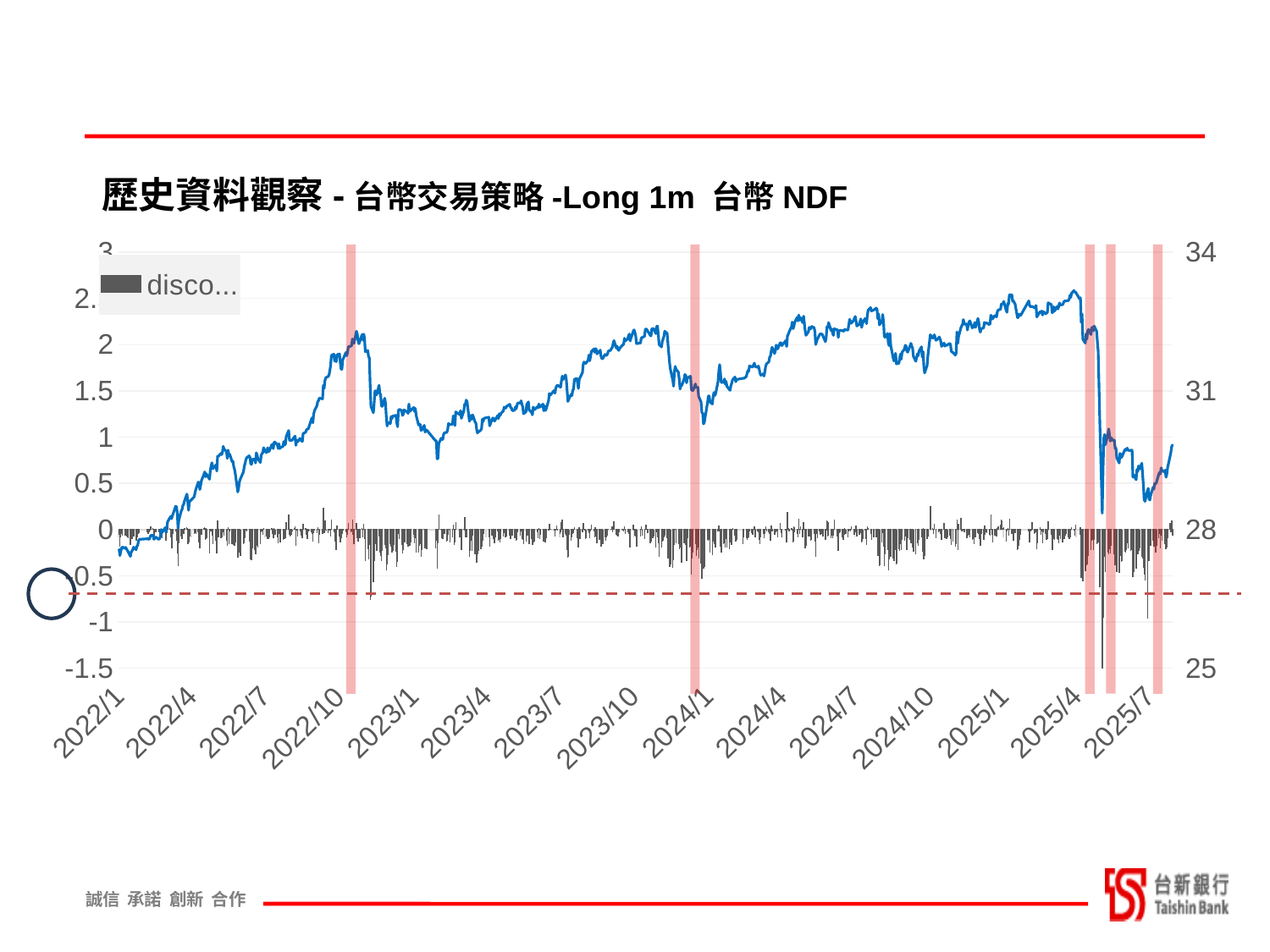

歷史資料觀察-台幣交易策略-Long 1m 台幣NDF

### Chart

| Category | discount | 1m NDF |
|---|---|---|
| 44564 | -0.04899999999999949 | 27.568 |
| 44565 | -0.17999999999999972 | 27.435 |
| 44566 | -0.08399999999999963 | 27.524 |
| 44567 | -0.045000000000001705 | 27.595 |
| 44568 | -0.062000000000001165 | 27.622 |
| 44571 | -0.062000000000001165 | 27.59 |
| 44572 | -0.06299999999999883 | 27.613 |
| 44573 | -0.0730000000000004 | 27.582 |
| 44574 | -0.07800000000000296 | 27.554 |
| 44575 | -0.08699999999999974 | 27.525 |
| 44578 | -0.16499999999999915 | 27.42 |
| 44579 | -0.08399999999999963 | 27.52 |
| 44580 | -0.0990000000000002 | 27.533 |
| 44581 | -0.045000000000001705 | 27.575 |
| 44582 | -0.07199999999999918 | 27.616 |
| 44585 | -0.11700000000000088 | 27.563 |
| 44586 | -0.06299999999999883 | 27.642 |
| 44587 | -0.08099999999999952 | 27.657 |
| 44588 | -0.04400000000000048 | 27.753 |
| 44589 | -0.0329999999999977 | 27.786 |
| 44599 | -0.027999999999998693 | 27.8 |
| 44600 | -0.03999999999999915 | 27.793 |
| 44601 | -0.028000000000002245 | 27.787 |
| 44602 | 0.0009999999999976694 | 27.813 |
| 44603 | 0.027000000000001023 | 27.87 |
| 44606 | 0.009000000000000341 | 27.874 |
| 44607 | -0.09600000000000009 | 27.79 |
| 44608 | -0.08099999999999952 | 27.802 |
| 44609 | -0.028999999999999915 | 27.831 |
| 44610 | -0.028999999999999915 | 27.831 |
| 44613 | -0.028999999999999915 | 27.786 |
| 44614 | -0.07500000000000284 | 27.798 |
| 44615 | -0.03399999999999892 | 27.841 |
| 44616 | -0.022999999999999687 | 27.999 |
| 44617 | -0.0920000000000023 | 27.929 |
| 44621 | 0.018000000000000682 | 28.038 |
| 44622 | -0.11899999999999977 | 27.947 |
| 44623 | -0.03200000000000003 | 28.027 |
| 44624 | 0.05900000000000105 | 28.164 |
| 44627 | 0.009000000000000341 | 28.259 |
| 44628 | -0.07699999999999818 | 28.285 |
| 44629 | -0.20199999999999818 | 28.233 |
| 44630 | -0.0329999999999977 | 28.297 |
| 44631 | -0.04200000000000159 | 28.346 |
| 44634 | -0.015000000000000568 | 28.503 |
| 44635 | -0.11799999999999855 | 28.494 |
| 44636 | -0.2530000000000001 | 28.365 |
| 44637 | -0.3960000000000008 | 28.028 |
| 44638 | -0.142000000000003 | 28.205 |
| 44641 | -0.0710000000000015 | 28.404 |
| 44642 | -0.09499999999999886 | 28.436 |
| 44643 | -0.03200000000000003 | 28.519 |
| 44644 | -0.04100000000000037 | 28.55 |
| 44645 | 0.008000000000002672 | 28.62 |
| 44648 | 0.01600000000000179 | 28.768 |
| 44649 | -0.15500000000000114 | 28.61 |
| 44650 | -0.14399999999999835 | 28.416 |
| 44651 | -0.02400000000000091 | 28.596 |
| 44652 | -0.0730000000000004 | 28.617 |
| 44657 | -0.04200000000000159 | 28.708 |
| 44658 | -0.036999999999999034 | 28.791 |
| 44659 | -0.03999999999999915 | 28.866 |
| 44662 | -0.02500000000000213 | 29.025 |
| 44663 | -0.13100000000000023 | 29.014 |
| 44664 | -0.2010000000000005 | 28.867 |
| 44665 | -0.030999999999998806 | 28.956 |
| 44666 | -0.05700000000000216 | 29.06 |
| 44669 | 0.0070000000000014495 | 29.192 |
| 44670 | 0.01699999999999946 | 29.247 |
| 44671 | -0.10600000000000165 | 29.142 |
| 44672 | 0.010999999999999233 | 29.208 |
| 44673 | -0.08600000000000207 | 29.174 |
| 44676 | -0.2579999999999991 | 29.088 |
| 44677 | -0.012999999999998124 | 29.291 |
| 44678 | -0.012000000000000455 | 29.376 |
| 44679 | -0.06599999999999895 | 29.445 |
| 44680 | -0.1559999999999988 | 29.314 |
| 44684 | -0.11700000000000088 | 29.398 |
| 44685 | -0.25200000000000244 | 29.266 |
| 44686 | 0.08999999999999986 | 29.585 |
| 44687 | -0.07600000000000051 | 29.584 |
| 44690 | -0.08699999999999974 | 29.646 |
| 44691 | -0.08200000000000074 | 29.62 |
| 44692 | -0.026000000000003354 | 29.673 |
| 44693 | -0.022999999999999687 | 29.8 |
| 44694 | -0.062000000000001165 | 29.738 |
| 44697 | -0.11899999999999977 | 29.69 |
| 44698 | -0.1739999999999995 | 29.538 |
| 44699 | 0.01699999999999946 | 29.717 |
| 44700 | -0.15200000000000102 | 29.598 |
| 44701 | -0.01799999999999713 | 29.632 |
| 44704 | -0.14999999999999858 | 29.465 |
| 44705 | -0.125 | 29.48 |
| 44706 | -0.16300000000000026 | 29.361 |
| 44707 | -0.17300000000000182 | 29.301 |
| 44708 | -0.13100000000000023 | 29.204 |
| 44711 | -0.2970000000000006 | 28.814 |
| 44712 | -0.14800000000000324 | 28.897 |
| 44713 | -0.24399999999999977 | 29.026 |
| 44714 | -0.2829999999999977 | 29.085 |
| 44718 | -0.15199999999999747 | 29.248 |
| 44719 | -0.1460000000000008 | 29.36 |
| 44720 | -0.08699999999999974 | 29.43 |
| 44721 | -0.006000000000000227 | 29.506 |
| 44722 | -0.018000000000000682 | 29.554 |
| 44725 | -0.13000000000000256 | 29.595 |
| 44726 | -0.1280000000000001 | 29.567 |
| 44727 | -0.31599999999999895 | 29.424 |
| 44728 | -0.3240000000000016 | 29.409 |
| 44729 | -0.1980000000000004 | 29.522 |
| 44732 | -0.22199999999999775 | 29.518 |
| 44733 | -0.26599999999999824 | 29.44 |
| 44734 | -0.125 | 29.66 |
| 44735 | -0.17099999999999937 | 29.609 |
| 44736 | -0.19099999999999895 | 29.532 |
| 44739 | -0.15000000000000213 | 29.45 |
| 44740 | -0.030000000000001137 | 29.61 |
| 44741 | -0.021000000000000796 | 29.645 |
| 44742 | -0.05600000000000094 | 29.66 |
| 44743 | 0.013999999999999346 | 29.769 |
| 44746 | -0.07399999999999807 | 29.666 |
| 44747 | -0.10000000000000142 | 29.665 |
| 44748 | -0.03500000000000014 | 29.77 |
| 44749 | -0.10000000000000142 | 29.685 |
| 44750 | -0.08200000000000074 | 29.7 |
| 44753 | 0.012999999999998124 | 29.831 |
| 44754 | -0.0470000000000006 | 29.843 |
| 44755 | -0.09299999999999997 | 29.752 |
| 44756 | 0.009000000000000341 | 29.89 |
| 44757 | -0.05600000000000094 | 29.89 |
| 44760 | -0.07600000000000051 | 29.838 |
| 44761 | -0.1479999999999997 | 29.754 |
| 44762 | -0.03900000000000148 | 29.857 |
| 44763 | -0.13800000000000168 | 29.752 |
| 44764 | -0.13799999999999812 | 29.777 |
| 44767 | -0.10999999999999943 | 29.797 |
| 44768 | -0.0070000000000014495 | 29.904 |
| 44769 | -0.0990000000000002 | 29.834 |
| 44770 | -0.08600000000000207 | 29.842 |
| 44771 | 0.0730000000000004 | 30.01 |
| 44774 | 0.16199999999999903 | 30.142 |
| 44775 | -0.054999999999999716 | 29.941 |
| 44776 | -0.06799999999999784 | 29.922 |
| 44777 | -0.05600000000000094 | 29.935 |
| 44778 | -0.02400000000000091 | 29.926 |
| 44781 | 0.012000000000000455 | 30.002 |
| 44782 | 0.03200000000000003 | 30.02 |
| 44783 | -0.1750000000000007 | 29.822 |
| 44784 | -0.005000000000002558 | 29.935 |
| 44785 | -0.07499999999999929 | 29.895 |
| 44788 | -0.01799999999999713 | 29.972 |
| 44789 | -0.06099999999999994 | 29.933 |
| 44790 | -0.05999999999999872 | 29.92 |
| 44791 | -0.08699999999999974 | 29.904 |
| 44792 | 0.05700000000000216 | 30.077 |
| 44795 | 0.010000000000001563 | 30.105 |
| 44796 | -0.0519999999999996 | 30.151 |
| 44797 | -0.09499999999999886 | 30.175 |
| 44798 | -0.02500000000000213 | 30.168 |
| 44799 | -0.007999999999999119 | 30.21 |
| 44802 | -0.022999999999999687 | 30.373 |
| 44803 | -0.04200000000000159 | 30.418 |
| 44804 | -0.125 | 30.31 |
| 44805 | -0.03599999999999781 | 30.495 |
| 44806 | -0.010999999999999233 | 30.569 |
| 44809 | -0.03400000000000247 | 30.676 |
| 44810 | 0.020999999999997243 | 30.766 |
| 44811 | -0.14099999999999824 | 30.786 |
| 44812 | -0.0519999999999996 | 30.843 |
| 44816 | -0.04200000000000159 | 30.828 |
| 44817 | 0.22799999999999798 | 31.118 |
| 44818 | -0.03500000000000014 | 31.053 |
| 44819 | 0.09499999999999886 | 31.22 |
| 44820 | -0.0070000000000014495 | 31.284 |
| 44823 | -0.038000000000000256 | 31.312 |
| 44824 | -0.004000000000001336 | 31.34 |
| 44825 | -0.005000000000002558 | 31.435 |
| 44826 | -0.0730000000000004 | 31.543 |
| 44827 | 0.10200000000000031 | 31.767 |
| 44830 | -0.022999999999999687 | 31.795 |
| 44831 | -0.12599999999999767 | 31.643 |
| 44832 | -0.15600000000000236 | 31.714 |
| 44833 | -0.21399999999999864 | 31.631 |
| 44834 | 0.0400000000000027 | 31.783 |
| 44837 | -0.07000000000000028 | 31.798 |
| 44838 | -0.13700000000000045 | 31.608 |
| 44839 | -0.09299999999999997 | 31.471 |
| 44840 | -0.045000000000001705 | 31.468 |
| 44841 | 0.0010000000000012221 | 31.669 |
| 44845 | -0.021999999999998465 | 31.832 |
| 44846 | -0.07899999999999707 | 31.76 |
| 44847 | -0.053999999999998494 | 31.835 |
| 44848 | 0.07000000000000028 | 31.954 |
| 44851 | -0.028999999999999915 | 31.968 |
| 44852 | -0.013999999999999346 | 31.98 |
| 44853 | 0.10099999999999909 | 32.123 |
| 44854 | -0.0519999999999996 | 32.055 |
| 44855 | -0.15800000000000125 | 32.03 |
| 44858 | 0.06300000000000239 | 32.289 |
| 44859 | -0.08900000000000574 | 32.23 |
| 44860 | -0.12199999999999989 | 32.093 |
| 44861 | -0.06499999999999773 | 32.02 |
| 44862 | -0.08699999999999619 | 32.06 |
| 44865 | 0.009000000000000341 | 32.219 |
| 44866 | -0.0800000000000054 | 32.099 |
| 44867 | 0.05799999999999983 | 32.228 |
| 44868 | -0.09999999999999432 | 32.145 |
| 44869 | -0.3359999999999985 | 31.848 |
| 44872 | -0.21000000000000085 | 31.872 |
| 44873 | -0.3169999999999966 | 31.745 |
| 44874 | -0.16199999999999903 | 31.713 |
| 44875 | -0.7560000000000002 | 31.134 |
| 44876 | -0.7219999999999978 | 30.664 |
| 44879 | -0.5679999999999978 | 30.527 |
| 44880 | -0.33300000000000196 | 30.752 |
| 44881 | -0.08999999999999986 | 31.0 |
| 44882 | -0.14999999999999858 | 30.995 |
| 44883 | -0.23100000000000165 | 30.915 |
| 44886 | -0.07399999999999807 | 31.12 |
| 44887 | -0.24899999999999878 | 30.946 |
| 44888 | -0.2849999999999966 | 30.92 |
| 44889 | -0.3360000000000021 | 30.674 |
| 44890 | -0.22300000000000253 | 30.665 |
| 44893 | -0.1609999999999978 | 30.841 |
| 44894 | -0.19599999999999795 | 30.739 |
| 44895 | -0.44099999999999895 | 30.446 |
| 44896 | -0.3769999999999989 | 30.239 |
| 44897 | -0.2699999999999996 | 30.315 |
| 44900 | -0.14999999999999858 | 30.295 |
| 44901 | -0.18499999999999872 | 30.445 |
| 44902 | -0.24600000000000222 | 30.4 |
| 44903 | -0.23000000000000043 | 30.455 |
| 44904 | -0.16400000000000148 | 30.458 |
| 44907 | -0.23699999999999832 | 30.471 |
| 44908 | -0.3999999999999986 | 30.308 |
| 44909 | -0.3460000000000001 | 30.224 |
| 44910 | -0.04499999999999815 | 30.576 |
| 44911 | -0.0990000000000002 | 30.601 |
| 44914 | -0.16199999999999903 | 30.574 |
| 44915 | -0.25 | 30.47 |
| 44916 | -0.21999999999999886 | 30.489 |
| 44917 | -0.08100000000000307 | 30.589 |
| 44918 | -0.13700000000000045 | 30.575 |
| 44921 | -0.1579999999999977 | 30.542 |
| 44922 | -0.17799999999999727 | 30.513 |
| 44923 | 0.0030000000000001137 | 30.714 |
| 44924 | -0.1720000000000006 | 30.554 |
| 44925 | -0.1319999999999979 | 30.573 |
| 44929 | -0.04900000000000304 | 30.641 |
| 44930 | -0.1479999999999997 | 30.556 |
| 44931 | -0.08999999999999986 | 30.62 |
| 44932 | -0.245000000000001 | 30.465 |
| 44935 | -0.24900000000000233 | 30.261 |
| 44936 | -0.1739999999999995 | 30.276 |
| 44937 | -0.15200000000000102 | 30.276 |
| 44938 | -0.2950000000000017 | 30.145 |
| 44939 | -0.2220000000000013 | 30.156 |
| 44942 | 0.0 | 30.255 |
| 44943 | -0.1980000000000004 | 30.11 |
| 44944 | -0.19000000000000128 | 30.131 |
| 44945 | -0.21000000000000085 | 30.154 |
| 44956 | -0.1999999999999993 | 29.92 |
| 44957 | -0.11799999999999855 | 29.917 |
| 44958 | -0.41499999999999915 | 29.53 |
| 44959 | -0.14399999999999835 | 29.536 |
| 44960 | 0.16199999999999903 | 29.862 |
| 44963 | 0.0 | 29.976 |
| 44964 | -0.08500000000000085 | 29.95 |
| 44965 | -0.09700000000000131 | 29.948 |
| 44966 | 0.0 | 30.061 |
| 44967 | -0.04199999999999804 | 30.091 |
| 44970 | -0.12400000000000233 | 30.104 |
| 44971 | -0.054999999999999716 | 30.158 |
| 44972 | 0.0 | 30.296 |
| 44973 | 0.0 | 30.266 |
| 44974 | -0.13500000000000156 | 30.269 |
| 44977 | -0.08399999999999963 | 30.281 |
| 44978 | 0.045000000000001705 | 30.46 |
| 44979 | -0.16499999999999915 | 30.335 |
| 44980 | -0.13600000000000279 | 30.249 |
| 44981 | 0.07700000000000173 | 30.545 |
| 44986 | -0.08399999999999963 | 30.486 |
| 44987 | -0.05799999999999983 | 30.573 |
| 44988 | -0.22100000000000009 | 30.406 |
| 44991 | -0.0019999999999988916 | 30.565 |
| 44992 | 0.13100000000000023 | 30.706 |
| 44993 | -0.08300000000000196 | 30.703 |
| 44994 | -0.00999999999999801 | 30.8 |
| 44995 | -0.08099999999999952 | 30.767 |
| 44998 | -0.2920000000000016 | 30.343 |
| 44999 | -0.2259999999999991 | 30.392 |
| 45000 | -0.12100000000000222 | 30.47 |
| 45001 | -0.2259999999999991 | 30.389 |
| 45002 | -0.06400000000000006 | 30.479 |
| 45005 | -0.2680000000000007 | 30.325 |
| 45006 | -0.2410000000000032 | 30.304 |
| 45007 | -0.3550000000000004 | 30.163 |
| 45008 | -0.26500000000000057 | 30.09 |
| 45009 | -0.2240000000000002 | 30.111 |
| 45012 | -0.20899999999999963 | 30.151 |
| 45013 | -0.18599999999999994 | 30.182 |
| 45014 | -0.06599999999999895 | 30.387 |
| 45015 | -0.11499999999999844 | 30.332 |
| 45016 | -0.03999999999999915 | 30.407 |
| 45022 | -0.08099999999999952 | 30.431 |
| 45023 | -0.18400000000000105 | 30.244 |
| 45026 | -0.062000000000001165 | 30.378 |
| 45027 | -0.053999999999998494 | 30.414 |
| 45028 | -0.10099999999999909 | 30.402 |
| 45029 | -0.14000000000000057 | 30.345 |
| 45030 | -0.08399999999999963 | 30.372 |
| 45033 | -0.01899999999999835 | 30.466 |
| 45034 | -0.11599999999999966 | 30.399 |
| 45035 | -0.05799999999999983 | 30.503 |
| 45036 | -0.13899999999999935 | 30.466 |
| 45037 | -0.10099999999999909 | 30.512 |
| 45040 | -0.07499999999999929 | 30.565 |
| 45041 | -0.03200000000000003 | 30.648 |
| 45042 | -0.08399999999999963 | 30.637 |
| 45043 | -0.07599999999999696 | 30.629 |
| 45044 | -0.07399999999999807 | 30.666 |
| 45048 | -0.06499999999999773 | 30.71 |
| 45049 | -0.09799999999999898 | 30.642 |
| 45050 | -0.030999999999998806 | 30.635 |
| 45051 | -0.05900000000000105 | 30.572 |
| 45054 | -0.09199999999999875 | 30.581 |
| 45055 | -0.03500000000000014 | 30.655 |
| 45056 | -0.11299999999999955 | 30.611 |
| 45057 | -0.027000000000001023 | 30.698 |
| 45058 | 0.0 | 30.74 |
| 45061 | -0.06400000000000006 | 30.738 |
| 45062 | -0.013999999999999346 | 30.785 |
| 45063 | -0.0990000000000002 | 30.713 |
| 45064 | -0.10800000000000054 | 30.653 |
| 45065 | -0.15800000000000125 | 30.505 |
| 45068 | -0.12899999999999778 | 30.547 |
| 45069 | -0.0400000000000027 | 30.705 |
| 45070 | -0.06099999999999994 | 30.732 |
| 45071 | -0.012999999999998124 | 30.762 |
| 45072 | -0.1529999999999987 | 30.584 |
| 45075 | -0.09600000000000009 | 30.538 |
| 45076 | -0.16300000000000026 | 30.482 |
| 45077 | -0.09600000000000009 | 30.65 |
| 45078 | -0.13299999999999912 | 30.599 |
| 45079 | -0.05699999999999861 | 30.597 |
| 45082 | -0.02699999999999747 | 30.655 |
| 45083 | -0.08900000000000219 | 30.633 |
| 45084 | 0.012000000000000455 | 30.715 |
| 45085 | -0.10200000000000031 | 30.648 |
| 45086 | -0.054999999999999716 | 30.657 |
| 45089 | -0.028999999999999915 | 30.713 |
| 45090 | -0.129999999999999 | 30.57 |
| 45091 | -0.03599999999999781 | 30.675 |
| 45092 | -0.13500000000000156 | 30.575 |
| 45093 | -0.09100000000000108 | 30.607 |
| 45096 | -0.008000000000002672 | 30.787 |
| 45097 | 0.053999999999998494 | 30.944 |
| 45098 | 0.0 | 30.904 |
| 45103 | 0.0019999999999988916 | 31.009 |
| 45104 | -0.06700000000000017 | 30.95 |
| 45105 | -0.0010000000000012221 | 31.063 |
| 45106 | 0.04100000000000037 | 31.103 |
| 45107 | -0.009000000000000341 | 31.126 |
| 45110 | -0.03900000000000148 | 31.089 |
| 45111 | -0.028999999999999915 | 31.081 |
| 45112 | 0.07400000000000162 | 31.219 |
| 45113 | 0.10100000000000264 | 31.321 |
| 45114 | -0.08200000000000074 | 31.247 |
| 45117 | -0.03999999999999915 | 31.344 |
| 45118 | -0.06500000000000128 | 31.247 |
| 45119 | -0.21300000000000097 | 31.015 |
| 45120 | -0.2989999999999995 | 30.771 |
| 45121 | -0.05900000000000105 | 30.819 |
| 45124 | -0.1180000000000021 | 30.927 |
| 45125 | -0.08200000000000074 | 30.898 |
| 45126 | -0.04200000000000159 | 31.016 |
| 45127 | -0.03200000000000003 | 31.037 |
| 45128 | 0.01699999999999946 | 31.252 |
| 45131 | -0.08600000000000207 | 31.266 |
| 45132 | -0.125 | 31.178 |
| 45133 | -0.19200000000000017 | 31.05 |
| 45134 | 0.019999999999999574 | 31.25 |
| 45135 | -0.09999999999999787 | 31.286 |
| 45138 | -0.02400000000000091 | 31.396 |
| 45139 | 0.06400000000000006 | 31.576 |
| 45140 | -0.0009999999999976694 | 31.623 |
| 45142 | -0.09700000000000131 | 31.593 |
| 45145 | -0.008000000000002672 | 31.662 |
| 45146 | -0.03500000000000014 | 31.775 |
| 45147 | -0.08500000000000085 | 31.651 |
| 45148 | -0.021000000000000796 | 31.741 |
| 45149 | 0.05100000000000193 | 31.849 |
| 45152 | -0.019999999999999574 | 31.904 |
| 45153 | -0.08400000000000318 | 31.836 |
| 45154 | 0.022999999999999687 | 31.913 |
| 45155 | -0.07199999999999918 | 31.902 |
| 45156 | -0.14199999999999946 | 31.8 |
| 45159 | -0.10500000000000043 | 31.858 |
| 45160 | -0.055999999999997385 | 31.882 |
| 45161 | -0.1769999999999996 | 31.748 |
| 45162 | -0.07599999999999696 | 31.699 |
| 45163 | -0.15500000000000114 | 31.695 |
| 45166 | -0.08399999999999963 | 31.789 |
| 45167 | -0.11700000000000088 | 31.766 |
| 45168 | -0.08300000000000196 | 31.773 |
| 45169 | -0.0589999999999975 | 31.795 |
| 45170 | 0.0 | 31.86 |
| 45173 | 0.0 | 31.88 |
| 45174 | 0.02500000000000213 | 31.919 |
| 45175 | -0.027000000000001023 | 31.939 |
| 45176 | 0.03200000000000003 | 32.027 |
| 45177 | 0.08300000000000551 | 32.087 |
| 45180 | -0.054999999999999716 | 31.925 |
| 45181 | -0.06499999999999773 | 31.966 |
| 45182 | -0.07499999999999929 | 31.893 |
| 45183 | -0.022999999999999687 | 31.875 |
| 45184 | 0.0 | 31.918 |
| 45187 | 0.0 | 31.978 |
| 45188 | -0.0009999999999976694 | 31.995 |
| 45189 | -0.015000000000000568 | 32.006 |
| 45190 | 0.027000000000001023 | 32.138 |
| 45191 | -0.045999999999999375 | 32.08 |
| 45194 | -0.025000000000005684 | 32.123 |
| 45195 | -0.03900000000000148 | 32.189 |
| 45196 | -0.011000000000002785 | 32.229 |
| 45197 | -0.1880000000000024 | 32.08 |
| 45201 | 0.0519999999999996 | 32.289 |
| 45202 | -0.006000000000000227 | 32.319 |
| 45203 | -0.06099999999999994 | 32.264 |
| 45204 | -0.06899999999999551 | 32.191 |
| 45205 | -0.1839999999999975 | 32.023 |
| 45210 | -0.07000000000000028 | 32.038 |
| 45211 | 0.03300000000000125 | 32.151 |
| 45212 | -0.0660000000000025 | 32.153 |
| 45215 | -0.09800000000000608 | 32.181 |
| 45216 | 0.03499999999999659 | 32.33 |
| 45217 | 0.0519999999999996 | 32.342 |
| 45218 | -0.0009999999999976694 | 32.322 |
| 45219 | -0.030999999999998806 | 32.289 |
| 45222 | -0.1419999999999959 | 32.206 |
| 45223 | -0.12700000000000244 | 32.189 |
| 45224 | 0.003999999999997783 | 32.345 |
| 45225 | -0.08599999999999852 | 32.344 |
| 45226 | -0.07399999999999807 | 32.351 |
| 45229 | -0.1869999999999976 | 32.238 |
| 45230 | -0.02499999999999858 | 32.394 |
| 45231 | -0.08299999999999841 | 32.4 |
| 45232 | -0.14099999999999824 | 32.22 |
| 45233 | -0.28999999999999915 | 32.005 |
| 45236 | -0.1930000000000014 | 31.95 |
| 45237 | -0.12399999999999523 | 32.072 |
| 45238 | -0.12099999999999511 | 32.127 |
| 45239 | -0.07800000000000296 | 32.18 |
| 45240 | -0.06199999999999761 | 32.29 |
| 45243 | -0.08900000000000574 | 32.242 |
| 45244 | -0.30999999999999517 | 32.02 |
| 45245 | -0.29199999999999804 | 31.803 |
| 45246 | -0.402000000000001 | 31.603 |
| 45247 | -0.38200000000000145 | 31.468 |
| 45250 | -0.4139999999999979 | 31.23 |
| 45251 | -0.3299999999999983 | 31.1 |
| 45252 | -0.1609999999999978 | 31.425 |
| 45253 | 0.0 | 31.528 |
| 45254 | -0.1460000000000008 | 31.464 |
| 45257 | -0.1509999999999998 | 31.404 |
| 45258 | -0.21000000000000085 | 31.25 |
| 45259 | -0.19399999999999906 | 31.039 |
| 45260 | -0.129999999999999 | 31.12 |
| 45261 | -0.35300000000000153 | 31.112 |
| 45264 | -0.14000000000000057 | 31.256 |
| 45265 | -0.12400000000000233 | 31.354 |
| 45266 | -0.15899999999999892 | 31.335 |
| 45267 | -0.3410000000000011 | 31.174 |
| 45268 | -0.08799999999999741 | 31.277 |
| 45271 | -0.18900000000000006 | 31.311 |
| 45272 | -0.1769999999999996 | 31.315 |
| 45273 | -0.4819999999999993 | 31.03 |
| 45274 | -0.30600000000000094 | 31.009 |
| 45275 | -0.24399999999999977 | 31.006 |
| 45278 | -0.15200000000000102 | 31.15 |
| 45279 | -0.28200000000000003 | 31.07 |
| 45280 | -0.21600000000000108 | 31.079 |
| 45281 | -0.19200000000000017 | 31.078 |
| 45282 | -0.3099999999999987 | 30.881 |
| 45285 | -0.3619999999999983 | 30.762 |
| 45286 | -0.5259999999999998 | 30.528 |
| 45287 | -0.33699999999999974 | 30.523 |
| 45288 | -0.41499999999999915 | 30.285 |
| 45289 | -0.3999999999999986 | 30.315 |
| 45293 | -0.10900000000000176 | 30.749 |
| 45294 | -0.12100000000000222 | 30.886 |
| 45295 | -0.11199999999999832 | 30.89 |
| 45296 | -0.245000000000001 | 30.761 |
| 45299 | -0.27199999999999847 | 30.716 |
| 45300 | -0.12399999999999878 | 30.89 |
| 45301 | -0.1529999999999987 | 30.965 |
| 45302 | -0.1910000000000025 | 30.9 |
| 45303 | -0.18700000000000117 | 30.936 |
| 45306 | -0.021000000000000796 | 31.194 |
| 45307 | 0.04100000000000037 | 31.433 |
| 45308 | -0.020999999999997243 | 31.568 |
| 45309 | -0.18400000000000105 | 31.387 |
| 45310 | -0.2480000000000011 | 31.182 |
| 45313 | -0.15200000000000102 | 31.183 |
| 45314 | -0.06500000000000128 | 31.258 |
| 45315 | -0.19299999999999784 | 31.143 |
| 45316 | -0.09499999999999886 | 31.206 |
| 45317 | -0.19000000000000128 | 31.099 |
| 45320 | -0.20400000000000063 | 31.03 |
| 45321 | -0.13299999999999912 | 31.012 |
| 45322 | -0.16199999999999903 | 31.123 |
| 45323 | -0.1609999999999978 | 31.164 |
| 45324 | 0.009000000000000341 | 31.239 |
| 45327 | -0.06599999999999895 | 31.299 |
| 45328 | -0.12900000000000134 | 31.197 |
| 45329 | -0.10800000000000054 | 31.247 |
| 45337 | -0.15300000000000225 | 31.272 |
| 45338 | -0.07900000000000063 | 31.271 |
| 45341 | -0.08899999999999864 | 31.306 |
| 45342 | -0.11200000000000188 | 31.38 |
| 45343 | -0.0849999999999973 | 31.44 |
| 45344 | -0.08399999999999963 | 31.422 |
| 45345 | -0.012999999999998124 | 31.542 |
| 45348 | -0.030999999999998806 | 31.517 |
| 45349 | -0.05100000000000193 | 31.519 |
| 45351 | 0.02500000000000213 | 31.6 |
| 45352 | -0.07900000000000063 | 31.527 |
| 45355 | -0.012000000000000455 | 31.509 |
| 45356 | -0.0259999999999998 | 31.539 |
| 45357 | -0.1039999999999992 | 31.471 |
| 45358 | -0.15200000000000102 | 31.383 |
| 45359 | -0.08100000000000307 | 31.339 |
| 45362 | -0.0470000000000006 | 31.367 |
| 45363 | -0.09099999999999753 | 31.321 |
| 45364 | -0.045000000000001705 | 31.415 |
| 45365 | 0.030999999999998806 | 31.528 |
| 45366 | -0.012000000000000455 | 31.581 |
| 45369 | -0.028999999999999915 | 31.63 |
| 45370 | -0.038999999999997925 | 31.733 |
| 45371 | -0.11499999999999844 | 31.753 |
| 45372 | 0.03500000000000014 | 31.866 |
| 45373 | -0.013999999999999346 | 31.944 |
| 45376 | -0.054999999999999716 | 31.807 |
| 45377 | -0.03300000000000125 | 31.863 |
| 45378 | -0.009000000000000341 | 31.989 |
| 45379 | -0.015000000000000568 | 31.97 |
| 45380 | -0.08099999999999952 | 31.909 |
| 45383 | 0.06199999999999761 | 32.04 |
| 45384 | -0.03399999999999892 | 32.042 |
| 45385 | -0.07699999999999818 | 31.979 |
| 45390 | -0.006999999999997897 | 32.088 |
| 45391 | -0.13799999999999812 | 31.96 |
| 45392 | 0.1840000000000046 | 32.191 |
| 45393 | 0.00999999999999801 | 32.221 |
| 45394 | -0.020000000000003126 | 32.272 |
| 45397 | 0.007999999999995566 | 32.385 |
| 45398 | -0.0030000000000001137 | 32.487 |
| 45399 | -0.13400000000000034 | 32.344 |
| 45400 | 0.02499999999999858 | 32.4 |
| 45401 | -0.027000000000001023 | 32.485 |
| 45404 | -0.04800000000000182 | 32.588 |
| 45405 | -0.07900000000000063 | 32.514 |
| 45406 | 0.11399999999999721 | 32.641 |
| 45407 | -0.047999999999994714 | 32.529 |
| 45408 | 0.02599999999999625 | 32.586 |
| 45411 | -0.08200000000000074 | 32.474 |
| 45412 | 0.07499999999999574 | 32.617 |
| 45414 | -0.20000000000000284 | 32.296 |
| 45415 | -0.1739999999999995 | 32.202 |
| 45418 | -0.06700000000000017 | 32.28 |
| 45419 | 0.005000000000002558 | 32.375 |
| 45420 | -0.06700000000000017 | 32.341 |
| 45421 | -0.11399999999999721 | 32.343 |
| 45422 | -0.018000000000000682 | 32.394 |
| 45425 | -0.04299999999999926 | 32.368 |
| 45426 | -0.13000000000000256 | 32.285 |
| 45427 | -0.29399999999999693 | 32.002 |
| 45428 | -0.03999999999999915 | 32.06 |
| 45429 | -0.08900000000000574 | 32.117 |
| 45432 | -0.015000000000000568 | 32.221 |
| 45433 | -0.054999999999999716 | 32.235 |
| 45434 | -0.04800000000000182 | 32.227 |
| 45435 | -0.0030000000000001137 | 32.229 |
| 45436 | -0.07200000000000273 | 32.186 |
| 45439 | -0.11199999999999477 | 32.063 |
| 45440 | -0.008000000000002672 | 32.16 |
| 45441 | 0.09100000000000108 | 32.388 |
| 45442 | -0.07099999999999795 | 32.369 |
| 45443 | 0.07399999999999807 | 32.476 |
| 45446 | -0.09199999999999875 | 32.304 |
| 45447 | -0.0589999999999975 | 32.335 |
| 45448 | -0.09300000000000352 | 32.244 |
| 45449 | -0.05999999999999517 | 32.2 |
| 45450 | 0.09900000000000375 | 32.343 |
| 45454 | -0.07399999999999807 | 32.32 |
| 45455 | -0.23100000000000165 | 32.155 |
| 45456 | -0.03300000000000125 | 32.297 |
| 45457 | -0.029000000000003467 | 32.311 |
| 45460 | -0.0799999999999983 | 32.304 |
| 45461 | -0.10500000000000398 | 32.291 |
| 45462 | -0.054999999999999716 | 32.297 |
| 45463 | 0.00999999999999801 | 32.33 |
| 45464 | -0.04700000000000415 | 32.321 |
| 45467 | -0.07900000000000063 | 32.316 |
| 45468 | -0.014000000000002899 | 32.428 |
| 45469 | -0.0049999999999954525 | 32.548 |
| 45470 | -0.01899999999999835 | 32.511 |
| 45471 | 0.03200000000000358 | 32.462 |
| 45474 | -0.021999999999998465 | 32.523 |
| 45475 | -0.05299999999999727 | 32.572 |
| 45476 | -0.021999999999998465 | 32.61 |
| 45477 | 0.03999999999999915 | 32.51 |
| 45478 | -0.07099999999999795 | 32.404 |
| 45481 | -0.0519999999999996 | 32.44 |
| 45482 | -0.03300000000000125 | 32.507 |
| 45483 | -0.028999999999996362 | 32.557 |
| 45484 | -0.13300000000000267 | 32.372 |
| 45485 | -0.10000000000000142 | 32.461 |
| 45488 | -0.006999999999997897 | 32.564 |
| 45489 | -0.09700000000000131 | 32.527 |
| 45490 | -0.1629999999999967 | 32.453 |
| 45491 | 0.03399999999999892 | 32.637 |
| 45492 | 0.015000000000000568 | 32.745 |
| 45495 | -0.045000000000001705 | 32.803 |
| 45496 | -0.10900000000000176 | 32.729 |
| 45499 | -0.0799999999999983 | 32.75 |
| 45502 | -0.07900000000000063 | 32.791 |
| 45503 | -0.08399999999999608 | 32.761 |
| 45504 | -0.27899999999999636 | 32.557 |
| 45505 | -0.10000000000000142 | 32.662 |
| 45506 | -0.3890000000000029 | 32.428 |
| 45509 | -0.1390000000000029 | 32.5 |
| 45510 | -0.036999999999999034 | 32.651 |
| 45511 | -0.18099999999999739 | 32.5 |
| 45512 | -0.39000000000000057 | 32.185 |
| 45513 | -0.26599999999999824 | 32.158 |
| 45516 | -0.21999999999999886 | 32.24 |
| 45517 | -0.4399999999999977 | 32.03 |
| 45518 | -0.31400000000000006 | 31.978 |
| 45519 | -0.041999999999994486 | 32.243 |
| 45520 | -0.2890000000000015 | 31.981 |
| 45523 | -0.31299999999999883 | 31.709 |
| 45524 | -0.33200000000000074 | 31.648 |
| 45525 | -0.2220000000000013 | 31.698 |
| 45526 | -0.1479999999999997 | 31.812 |
| 45527 | -0.37099999999999866 | 31.585 |
| 45530 | -0.21000000000000085 | 31.595 |
| 45531 | -0.23100000000000165 | 31.694 |
| 45532 | -0.15399999999999991 | 31.796 |
| 45533 | -0.2170000000000023 | 31.685 |
| 45534 | -0.10600000000000165 | 31.834 |
| 45537 | -0.11500000000000199 | 31.905 |
| 45538 | -0.07499999999999929 | 31.987 |
| 45539 | -0.21999999999999886 | 31.967 |
| 45540 | -0.21599999999999753 | 31.855 |
| 45541 | -0.08799999999999741 | 31.838 |
| 45544 | -0.1109999999999971 | 31.978 |
| 45545 | -0.14399999999999835 | 32.029 |
| 45546 | -0.1419999999999959 | 31.963 |
| 45547 | -0.19400000000000261 | 31.933 |
| 45548 | -0.23900000000000077 | 31.753 |
| 45551 | -0.25900000000000034 | 31.641 |
| 45553 | -0.1410000000000018 | 31.799 |
| 45554 | -0.1700000000000017 | 31.761 |
| 45555 | -0.1039999999999992 | 31.858 |
| 45558 | -0.08000000000000185 | 31.953 |
| 45559 | -0.23700000000000188 | 31.729 |
| 45560 | 0.014000000000002899 | 31.85 |
| 45561 | -0.31700000000000017 | 31.528 |
| 45562 | -0.28100000000000236 | 31.389 |
| 45565 | -0.10299999999999798 | 31.547 |
| 45566 | -0.07499999999999929 | 31.761 |
| 45569 | 0.25 | 32.213 |
| 45572 | 0.00999999999999801 | 32.14 |
| 45573 | -0.045000000000001705 | 32.175 |
| 45574 | 0.054000000000002046 | 32.214 |
| 45576 | -0.08699999999999619 | 32.093 |
| 45579 | -0.030000000000001137 | 32.134 |
| 45580 | -0.012000000000000455 | 32.166 |
| 45581 | -0.047999999999994714 | 32.127 |
| 45582 | -0.08899999999999864 | 32.07 |
| 45583 | -0.10699999999999932 | 31.963 |
| 45586 | 0.06899999999999906 | 32.034 |
| 45587 | -0.09100000000000108 | 31.967 |
| 45588 | -0.09100000000000463 | 31.993 |
| 45589 | -0.09700000000000131 | 31.985 |
| 45590 | -0.08099999999999952 | 31.99 |
| 45593 | -0.060000000000002274 | 32.028 |
| 45594 | -0.09499999999999886 | 32.005 |
| 45595 | -0.16499999999999915 | 31.853 |
| 45597 | -0.1280000000000001 | 31.83 |
| 45600 | -0.18500000000000227 | 31.775 |
| 45601 | -0.15500000000000114 | 31.813 |
| 45602 | 0.1010000000000062 | 32.276 |
| 45603 | -0.21300000000000097 | 32.027 |
| 45604 | 0.05999999999999517 | 32.175 |
| 45607 | 0.11899999999999977 | 32.37 |
| 45608 | -0.015999999999998238 | 32.409 |
| 45609 | -0.009000000000000341 | 32.441 |
| 45610 | -0.0030000000000001137 | 32.543 |
| 45611 | -0.02400000000000091 | 32.442 |
| 45614 | -0.08500000000000085 | 32.446 |
| 45615 | -0.0899999999999963 | 32.316 |
| 45616 | -0.06099999999999994 | 32.433 |
| 45617 | -0.054999999999999716 | 32.49 |
| 45618 | -0.07699999999999818 | 32.515 |
| 45621 | -0.10700000000000642 | 32.361 |
| 45622 | -0.09499999999999886 | 32.414 |
| 45623 | -0.15200000000000102 | 32.381 |
| 45624 | -0.044000000000004036 | 32.477 |
| 45625 | -0.08400000000000318 | 32.373 |
| 45628 | -0.030999999999998806 | 32.567 |
| 45629 | -0.046999999999997044 | 32.487 |
| 45630 | -0.10199999999999676 | 32.328 |
| 45631 | -0.16799999999999926 | 32.27 |
| 45632 | -0.04800000000000182 | 32.347 |
| 45635 | -0.10999999999999943 | 32.36 |
| 45636 | 0.03999999999999915 | 32.48 |
| 45637 | -0.05099999999999483 | 32.459 |
| 45638 | -0.02400000000000091 | 32.464 |
| 45639 | -0.03800000000000381 | 32.47 |
| 45642 | -0.05100000000000193 | 32.434 |
| 45643 | -0.06200000000000472 | 32.452 |
| 45644 | 0.15399999999999636 | 32.635 |
| 45645 | -0.04999999999999716 | 32.618 |
| 45646 | -0.13500000000000512 | 32.556 |
| 45649 | -0.059000000000004604 | 32.629 |
| 45650 | -0.045999999999999375 | 32.624 |
| 45651 | -0.06900000000000261 | 32.599 |
| 45652 | 0.00999999999999801 | 32.705 |
| 45653 | 0.030999999999998806 | 32.749 |
| 45656 | 0.04700000000000415 | 32.764 |
| 45657 | 0.10199999999999676 | 32.882 |
| 45659 | 0.012000000000000455 | 32.88 |
| 45660 | 0.020000000000003126 | 32.936 |
| 45663 | -0.12199999999999989 | 32.74 |
| 45664 | -0.021000000000000796 | 32.701 |
| 45665 | 0.009000000000000341 | 32.891 |
| 45666 | -0.06400000000000006 | 32.876 |
| 45667 | 0.11500000000000199 | 33.079 |
| 45670 | -0.03999999999999915 | 33.078 |
| 45671 | -0.03300000000000125 | 32.937 |
| 45672 | -0.11400000000000432 | 32.946 |
| 45673 | -0.01899999999999835 | 32.909 |
| 45674 | -0.036999999999999034 | 32.884 |
| 45677 | -0.21399999999999864 | 32.586 |
| 45678 | -0.17999999999999972 | 32.585 |
| 45679 | -0.11500000000000199 | 32.658 |
| 45680 | -0.1109999999999971 | 32.654 |
| 45681 | -0.04899999999999949 | 32.633 |
| 45691 | -0.021000000000000796 | 32.947 |
| 45692 | -0.13799999999999812 | 32.847 |
| 45693 | -0.015000000000000568 | 32.823 |
| 45694 | -0.0040000000000048885 | 32.821 |
| 45695 | 0.07200000000000273 | 32.826 |
| 45698 | -0.03999999999999915 | 32.798 |
| 45699 | -0.026000000000003354 | 32.809 |
| 45700 | -0.012999999999998124 | 32.847 |
| 45701 | -0.20400000000000063 | 32.598 |
| 45702 | -0.14100000000000534 | 32.629 |
| 45705 | 0.017000000000003013 | 32.712 |
| 45706 | -0.055999999999997385 | 32.709 |
| 45707 | -0.021000000000000796 | 32.726 |
| 45708 | -0.1490000000000009 | 32.641 |
| 45709 | -0.02599999999999625 | 32.715 |
| 45712 | -0.04299999999999926 | 32.667 |
| 45713 | -0.10699999999999932 | 32.688 |
| 45714 | -0.09700000000000131 | 32.693 |
| 45715 | 0.08400000000000318 | 32.904 |
| 45719 | -0.05000000000000426 | 32.867 |
| 45720 | -0.2219999999999942 | 32.691 |
| 45721 | -0.10699999999999932 | 32.708 |
| 45722 | -0.035000000000003695 | 32.818 |
| 45723 | -0.10600000000000165 | 32.727 |
| 45726 | -0.09600000000000364 | 32.824 |
| 45727 | -0.11200000000000188 | 32.772 |
| 45728 | -0.14700000000000557 | 32.815 |
| 45729 | -0.0589999999999975 | 32.902 |
| 45730 | -0.09499999999999886 | 32.859 |
| 45733 | -0.1319999999999979 | 32.866 |
| 45734 | -0.09299999999999642 | 32.904 |
| 45735 | -0.09700000000000131 | 32.945 |
| 45736 | -0.06400000000000006 | 32.942 |
| 45737 | -0.04299999999999926 | 32.945 |
| 45740 | -0.08399999999999608 | 32.953 |
| 45741 | -0.10300000000000153 | 32.982 |
| 45742 | -0.026999999999993918 | 33.069 |
| 45743 | -0.08200000000000074 | 33.021 |
| 45744 | 0.015999999999998238 | 33.111 |
| 45747 | -0.011000000000002785 | 33.171 |
| 45748 | -0.06199999999999761 | 33.133 |
| 45749 | 0.04899999999999949 | 33.137 |
| 45754 | -0.05700000000000216 | 32.989 |
| 45755 | 0.015999999999998238 | 33.015 |
| 45756 | -0.5240000000000009 | 32.478 |
| 45757 | -0.19299999999999784 | 32.662 |
| 45758 | -0.556999999999995 | 32.118 |
| 45761 | -0.4469999999999956 | 32.033 |
| 45762 | -0.26899999999999835 | 32.231 |
| 45763 | -0.3780000000000001 | 32.122 |
| 45764 | -0.2260000000000062 | 32.297 |
| 45765 | -0.27899999999999636 | 32.329 |
| 45768 | -0.2190000000000012 | 32.219 |
| 45769 | -0.11500000000000199 | 32.37 |
| 45770 | -0.10499999999999687 | 32.372 |
| 45771 | -0.22100000000000364 | 32.3 |
| 45772 | -0.11200000000000188 | 32.403 |
| 45775 | -0.15700000000000358 | 32.291 |
| 45776 | -0.14399999999999835 | 32.06 |
| 45777 | -0.13799999999999812 | 31.852 |
| 45779 | -0.6189999999999998 | 30.341 |
| 45782 | -1.7469999999999999 | 28.353 |
| 45783 | -0.9529999999999994 | 29.302 |
| 45784 | -0.29299999999999926 | 29.982 |
| 45785 | -0.22300000000000253 | 30.057 |
| 45786 | -0.4540000000000006 | 29.836 |
| 45789 | -0.24200000000000088 | 30.058 |
| 45790 | -0.26000000000000156 | 30.177 |
| 45791 | -0.21100000000000207 | 30.049 |
| 45792 | -0.2530000000000001 | 29.912 |
| 45793 | -0.1750000000000007 | 29.983 |
| 45796 | -0.25900000000000034 | 29.919 |
| 45797 | -0.23000000000000043 | 29.935 |
| 45798 | -0.38500000000000156 | 29.755 |
| 45799 | -0.27900000000000347 | 29.766 |
| 45800 | -0.45600000000000307 | 29.554 |
| 45803 | -0.4660000000000011 | 29.439 |
| 45804 | -0.28600000000000136 | 29.647 |
| 45805 | -0.26200000000000045 | 29.623 |
| 45806 | -0.3440000000000012 | 29.561 |
| 45810 | -0.23499999999999943 | 29.725 |
| 45811 | -0.24599999999999866 | 29.739 |
| 45812 | -0.22100000000000009 | 29.714 |
| 45813 | -0.1479999999999997 | 29.762 |
| 45814 | -0.20000000000000284 | 29.717 |
| 45817 | -0.23000000000000043 | 29.708 |
| 45818 | -0.2220000000000013 | 29.718 |
| 45819 | -0.18299999999999983 | 29.717 |
| 45820 | -0.5070000000000014 | 29.133 |
| 45821 | -0.45800000000000196 | 29.182 |
| 45824 | -0.42299999999999827 | 29.077 |
| 45825 | -0.2049999999999983 | 29.3 |
| 45826 | -0.26599999999999824 | 29.254 |
| 45827 | -0.23600000000000065 | 29.375 |
| 45828 | -0.2029999999999994 | 29.305 |
| 45831 | -0.28999999999999915 | 29.434 |
| 45832 | -0.30799999999999983 | 29.202 |
| 45833 | -0.4120000000000026 | 28.958 |
| 45834 | -0.4869999999999983 | 28.643 |
| 45835 | -0.5450000000000017 | 28.61 |
| 45838 | -0.9589999999999996 | 28.841 |
| 45839 | -0.26500000000000057 | 28.89 |
| 45840 | -0.33999999999999986 | 28.66 |
| 45841 | -0.16600000000000037 | 28.639 |
| 45842 | -0.17100000000000293 | 28.74 |
| 45845 | -0.11500000000000199 | 28.915 |
| 45846 | -0.1769999999999996 | 28.873 |
| 45847 | -0.14299999999999713 | 28.998 |
| 45848 | -0.24899999999999878 | 28.984 |
| 45849 | -0.1720000000000006 | 29.016 |
| 45852 | -0.08599999999999852 | 29.195 |
| 45853 | -0.038999999999997925 | 29.236 |
| 45854 | -0.19599999999999795 | 29.204 |
| 45855 | -0.05900000000000105 | 29.336 |
| 45856 | -0.11700000000000088 | 29.275 |
| 45859 | -0.1529999999999987 | 29.248 |
| 45860 | -0.15399999999999991 | 29.286 |
| 45861 | -0.2079999999999984 | 29.132 |
| 45862 | -0.18900000000000006 | 29.196 |
| 45863 | -0.08599999999999852 | 29.344 |
| 45866 | 0.06999999999999673 | 29.58 |
| 45867 | -0.021999999999998465 | 29.666 |
| 45868 | 0.09700000000000131 | 29.792 |
| 45869 | -0.060000000000002274 | 29.83 |